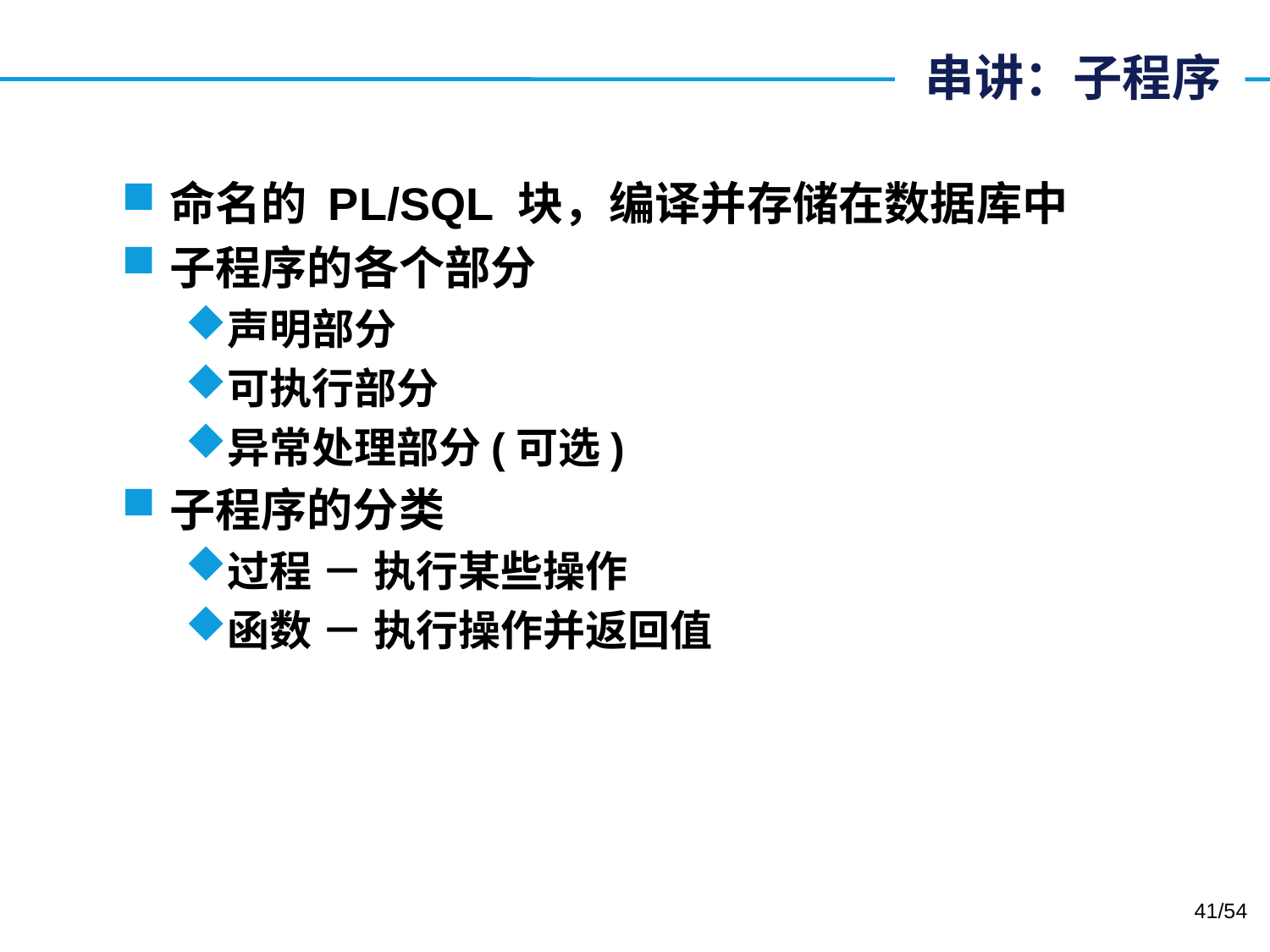

# 串讲：子程序
命名的 PL/SQL 块，编译并存储在数据库中
子程序的各个部分
声明部分
可执行部分
异常处理部分(可选)
子程序的分类
过程 － 执行某些操作
函数 － 执行操作并返回值
41/54